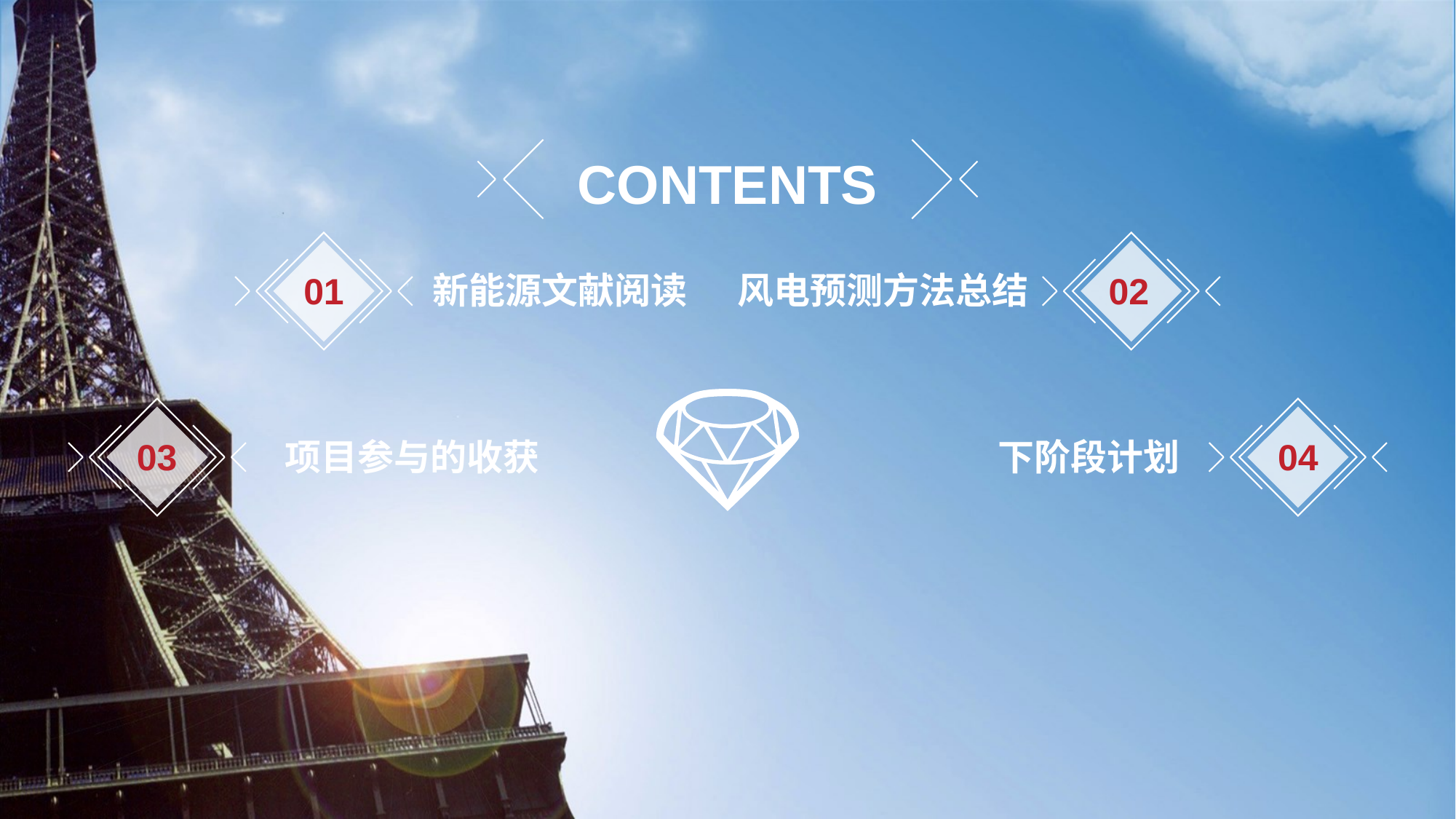

CONTENTS

01
新能源文献阅读

03
项目参与的收获

02
风电预测方法总结

04
下阶段计划